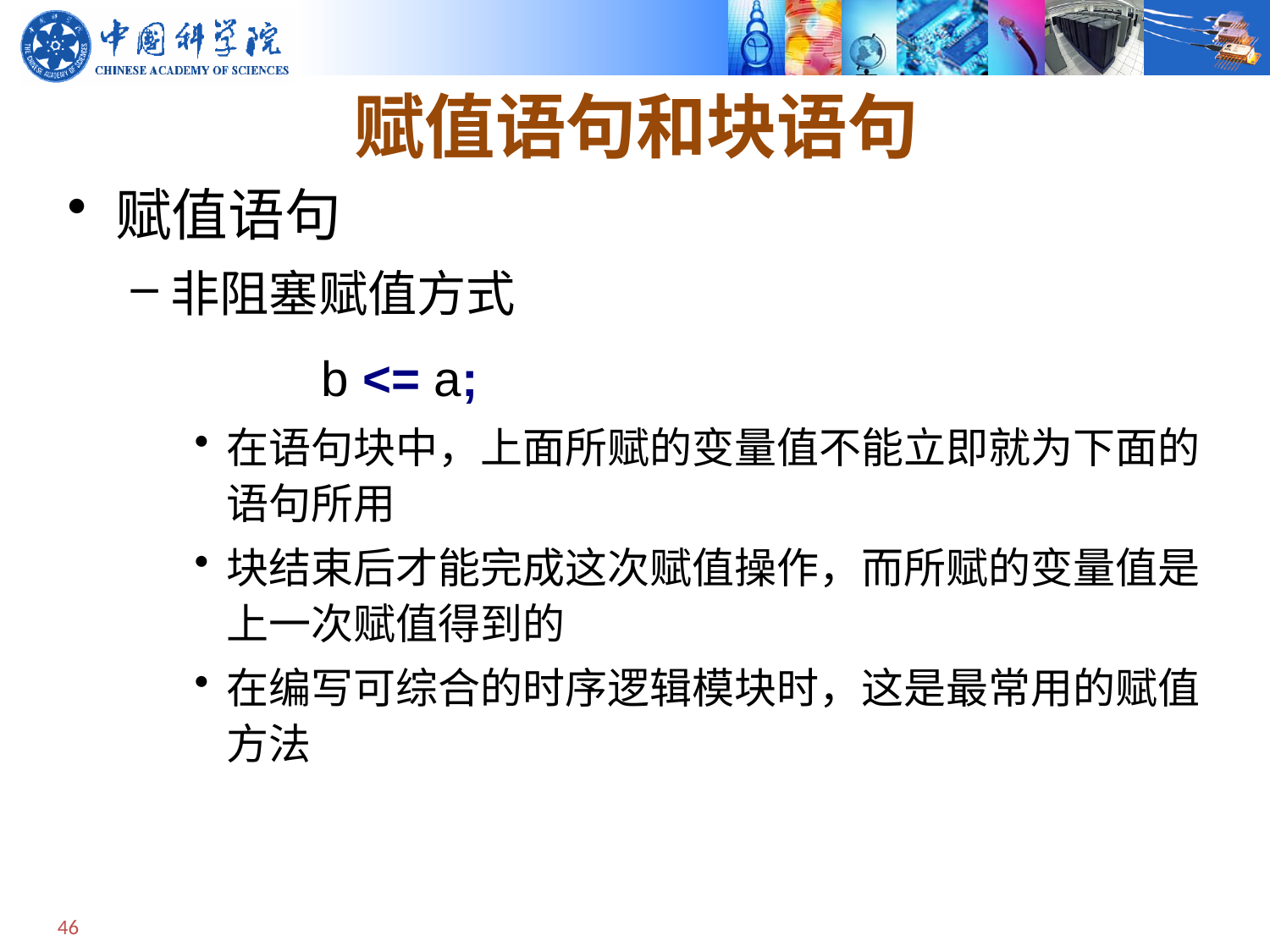

# 赋值语句和块语句
赋值语句
非阻塞赋值方式
		b <= a;
在语句块中，上面所赋的变量值不能立即就为下面的语句所用
块结束后才能完成这次赋值操作，而所赋的变量值是上一次赋值得到的
在编写可综合的时序逻辑模块时，这是最常用的赋值方法